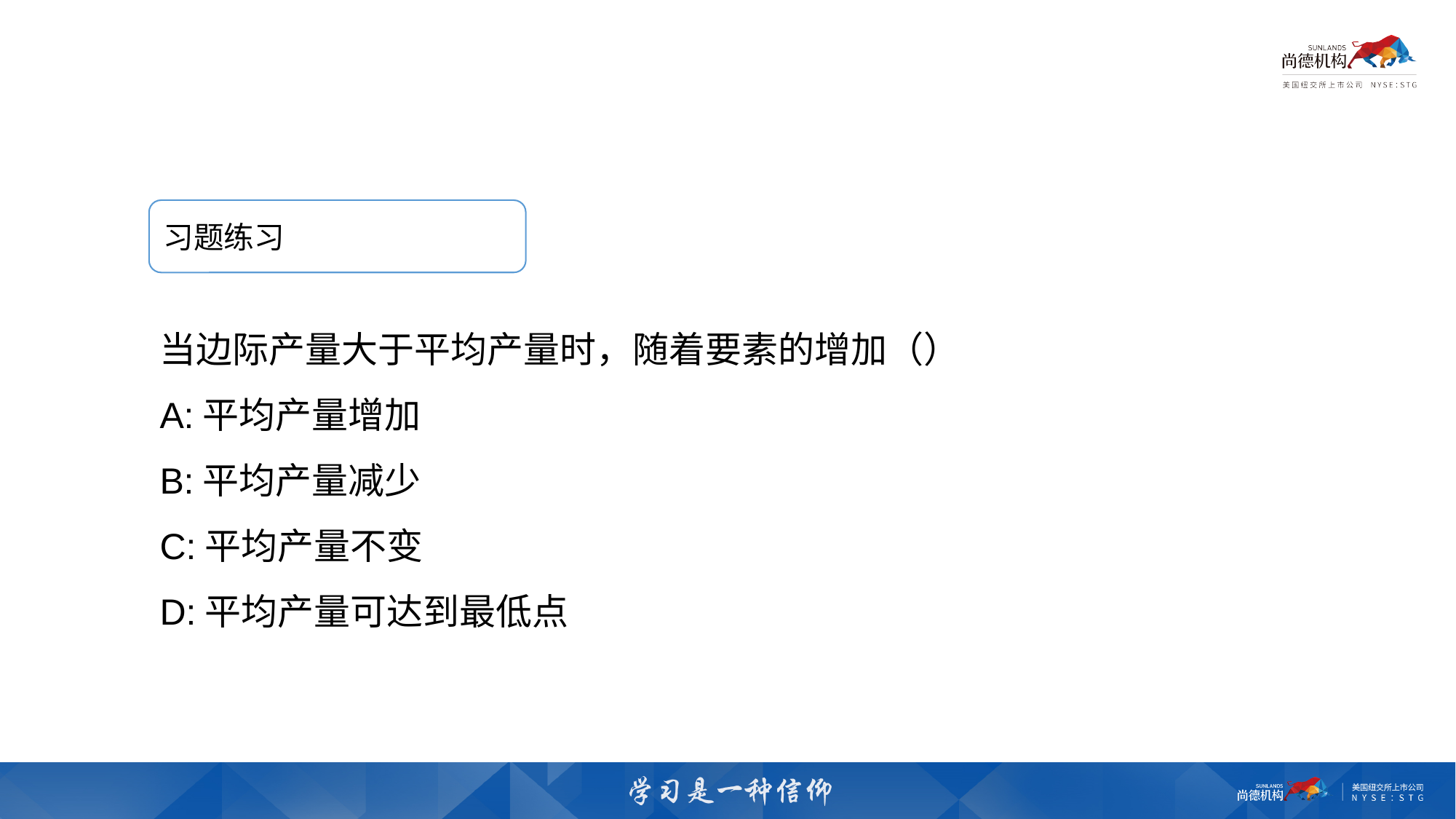

习题练习
当边际产量大于平均产量时，随着要素的增加（）
A:平均产量增加
B:平均产量减少
C:平均产量不变
D:平均产量可达到最低点